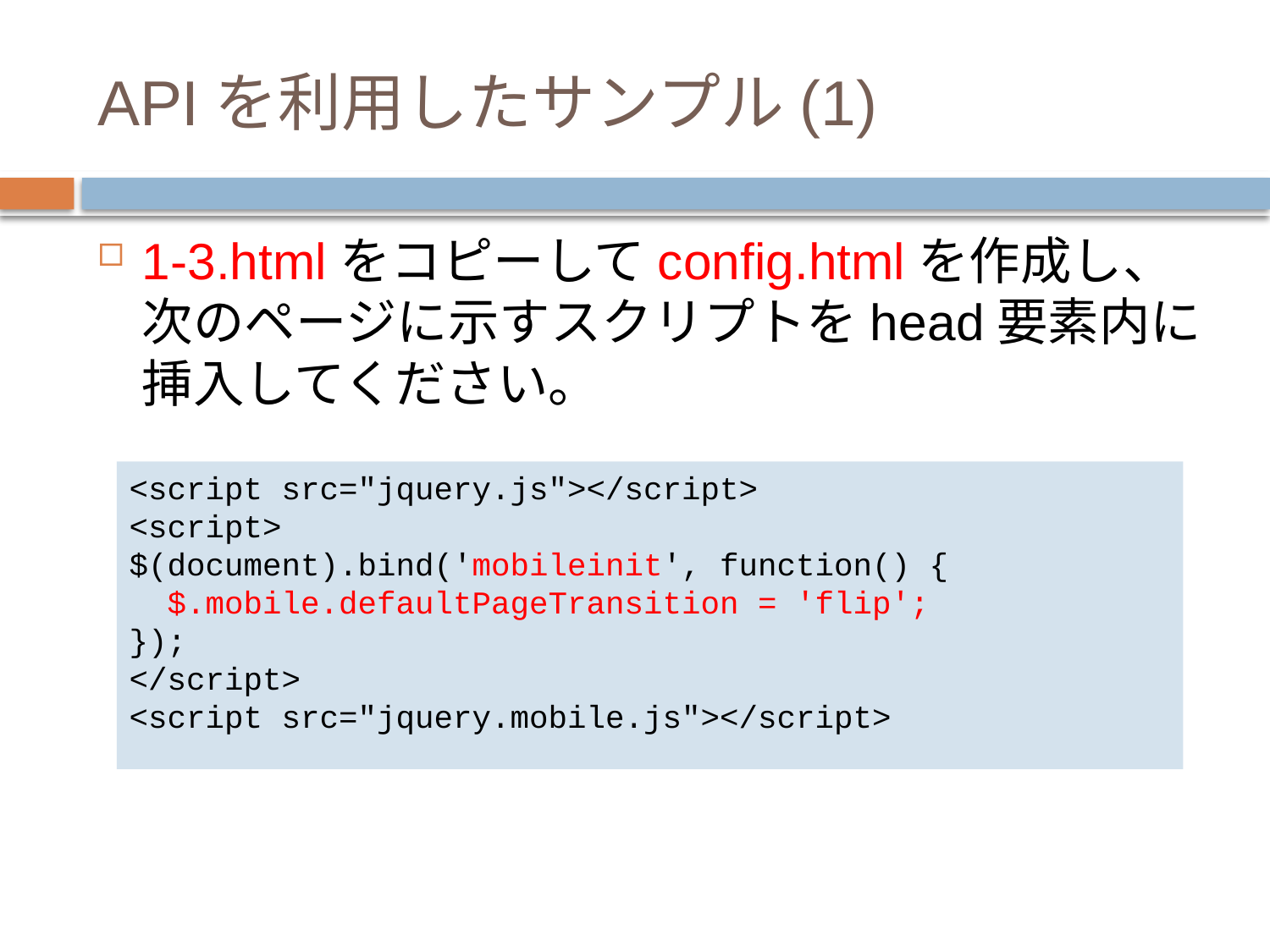

# APIを利用したサンプル(1)
1-3.htmlをコピーしてconfig.htmlを作成し、次のページに示すスクリプトをhead要素内に挿入してください。

<script src="jquery.js"></script>
<script>
$(document).bind('mobileinit', function() {
  $.mobile.defaultPageTransition = 'flip';
});
</script>
<script src="jquery.mobile.js"></script>